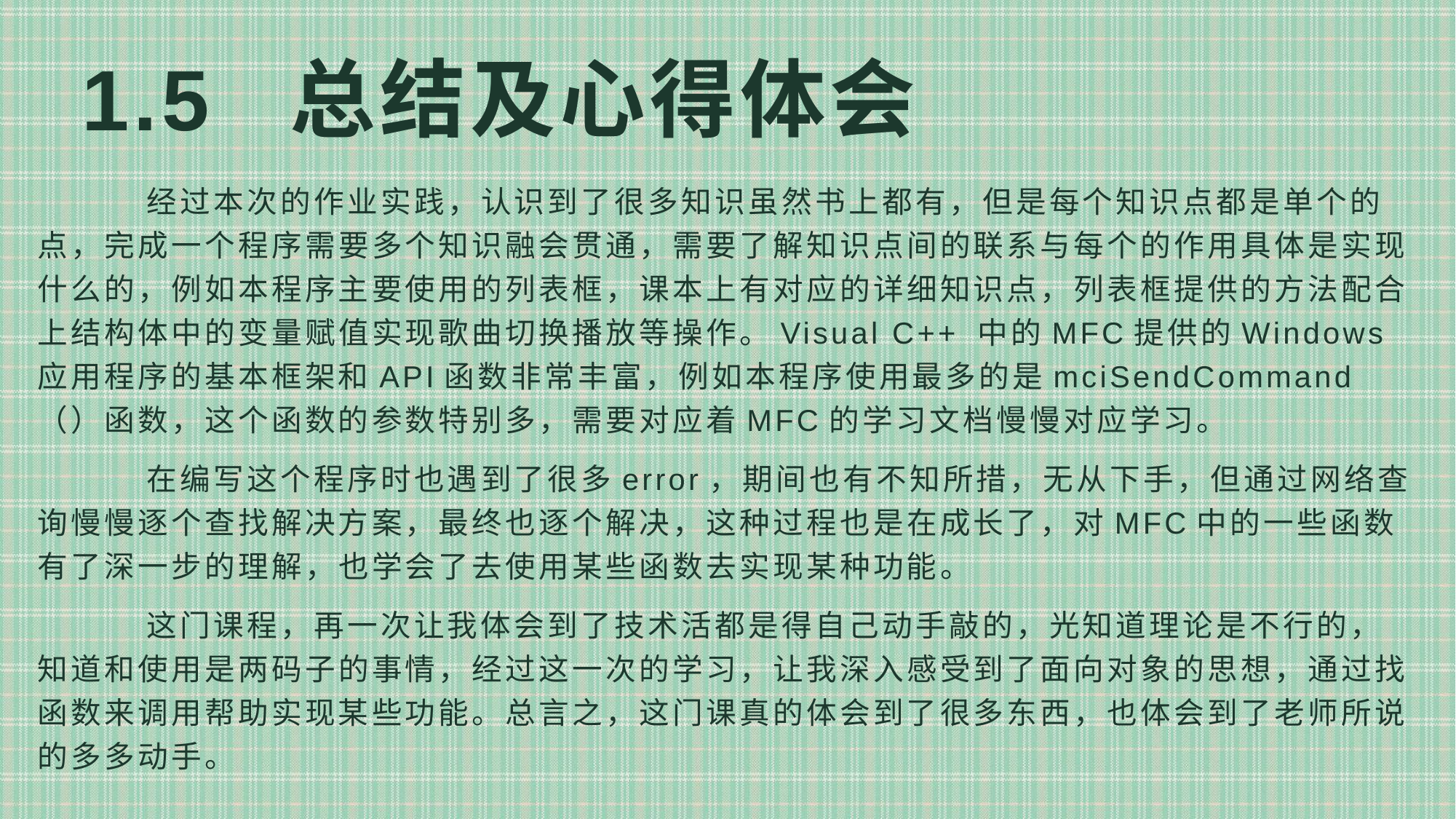

# 1.5  总结及心得体会
	经过本次的作业实践，认识到了很多知识虽然书上都有，但是每个知识点都是单个的点，完成一个程序需要多个知识融会贯通，需要了解知识点间的联系与每个的作用具体是实现什么的，例如本程序主要使用的列表框，课本上有对应的详细知识点，列表框提供的方法配合上结构体中的变量赋值实现歌曲切换播放等操作。Visual C++ 中的MFC提供的Windows应用程序的基本框架和API函数非常丰富，例如本程序使用最多的是mciSendCommand（）函数，这个函数的参数特别多，需要对应着MFC的学习文档慢慢对应学习。
	在编写这个程序时也遇到了很多error，期间也有不知所措，无从下手，但通过网络查询慢慢逐个查找解决方案，最终也逐个解决，这种过程也是在成长了，对MFC中的一些函数有了深一步的理解，也学会了去使用某些函数去实现某种功能。
	这门课程，再一次让我体会到了技术活都是得自己动手敲的，光知道理论是不行的，知道和使用是两码子的事情，经过这一次的学习，让我深入感受到了面向对象的思想，通过找函数来调用帮助实现某些功能。总言之，这门课真的体会到了很多东西，也体会到了老师所说的多多动手。